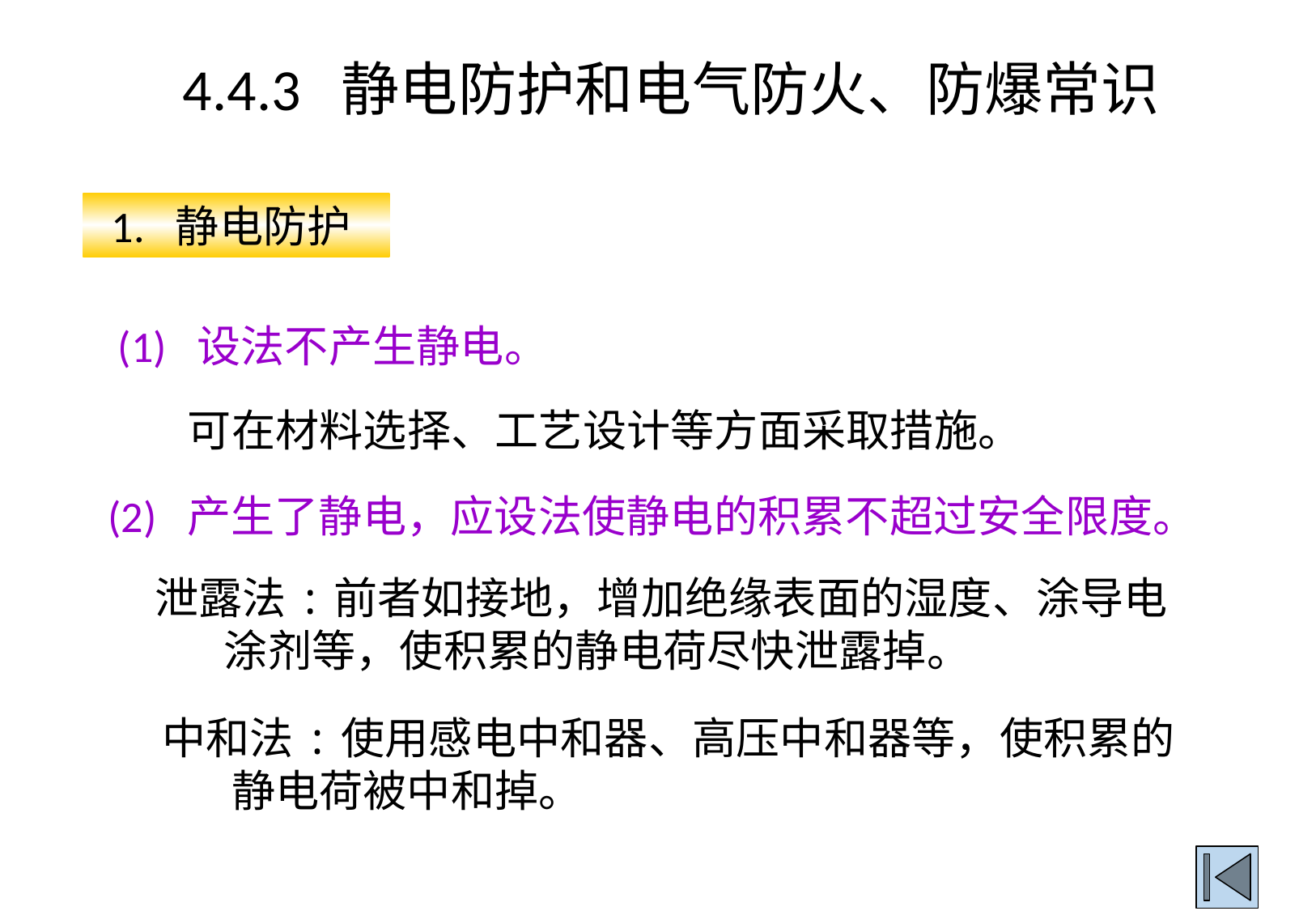

4.4.3  静电防护和电气防火、防爆常识
1.  静电防护
(1)  设法不产生静电。
可在材料选择、工艺设计等方面采取措施。
(2)  产生了静电，应设法使静电的积累不超过安全限度。
泄露法:前者如接地，增加绝缘表面的湿度、涂导电
       涂剂等，使积累的静电荷尽快泄露掉。
中和法:使用感电中和器、高压中和器等，使积累的
       静电荷被中和掉。